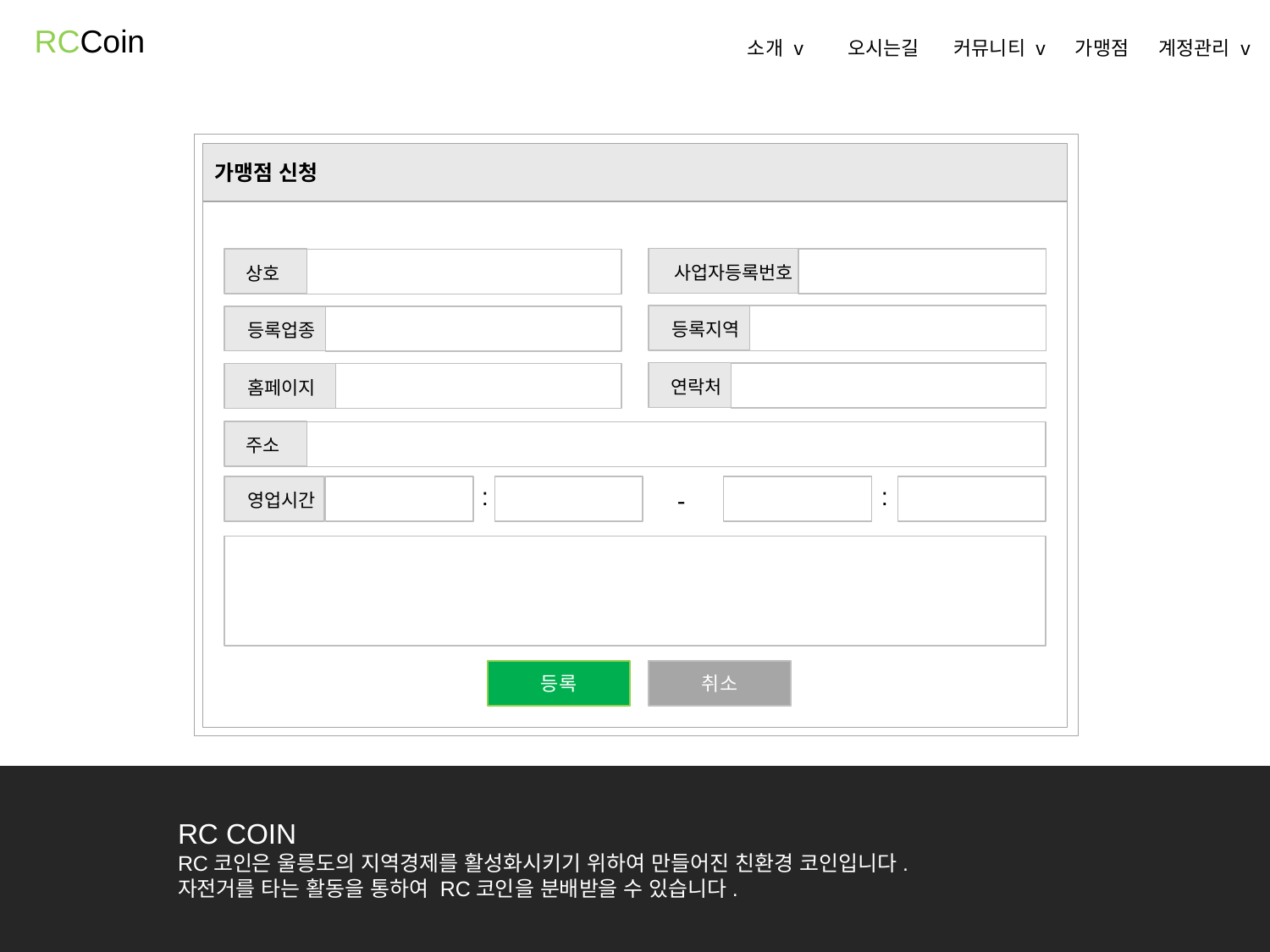

RCCoin
오시는길
소개 v
커뮤니티 v

계정관리 v
가맹점

가맹점 신청
ㄴ

상호
사업자등록번호

등록지역

등록업종

연락처

홈페이지

주소
:
:

-
영업시간

등록
취소

RC COIN
RC코인은 울릉도의 지역경제를 활성화시키기 위하여 만들어진 친환경 코인입니다.
자전거를 타는 활동을 통하여 RC코인을 분배받을 수 있습니다.